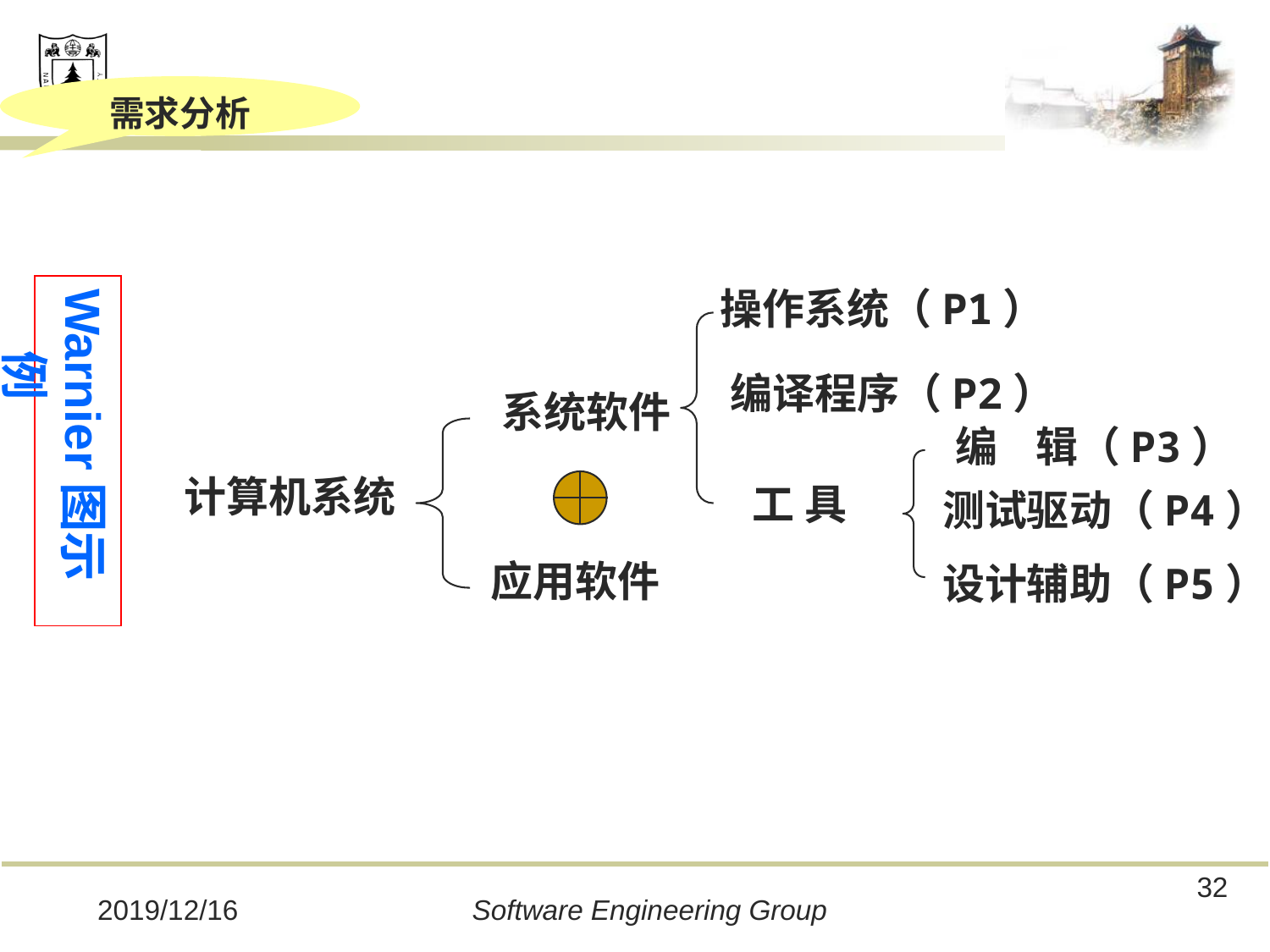

需求分析
Warnier图示例
操作系统（P1）

 编译程序（P2）
系统软件
编    辑（P3）

计算机系统

工 具
测试驱动（P4）
应用软件
设计辅助（P5）
32
2019/12/16
Software Engineering Group